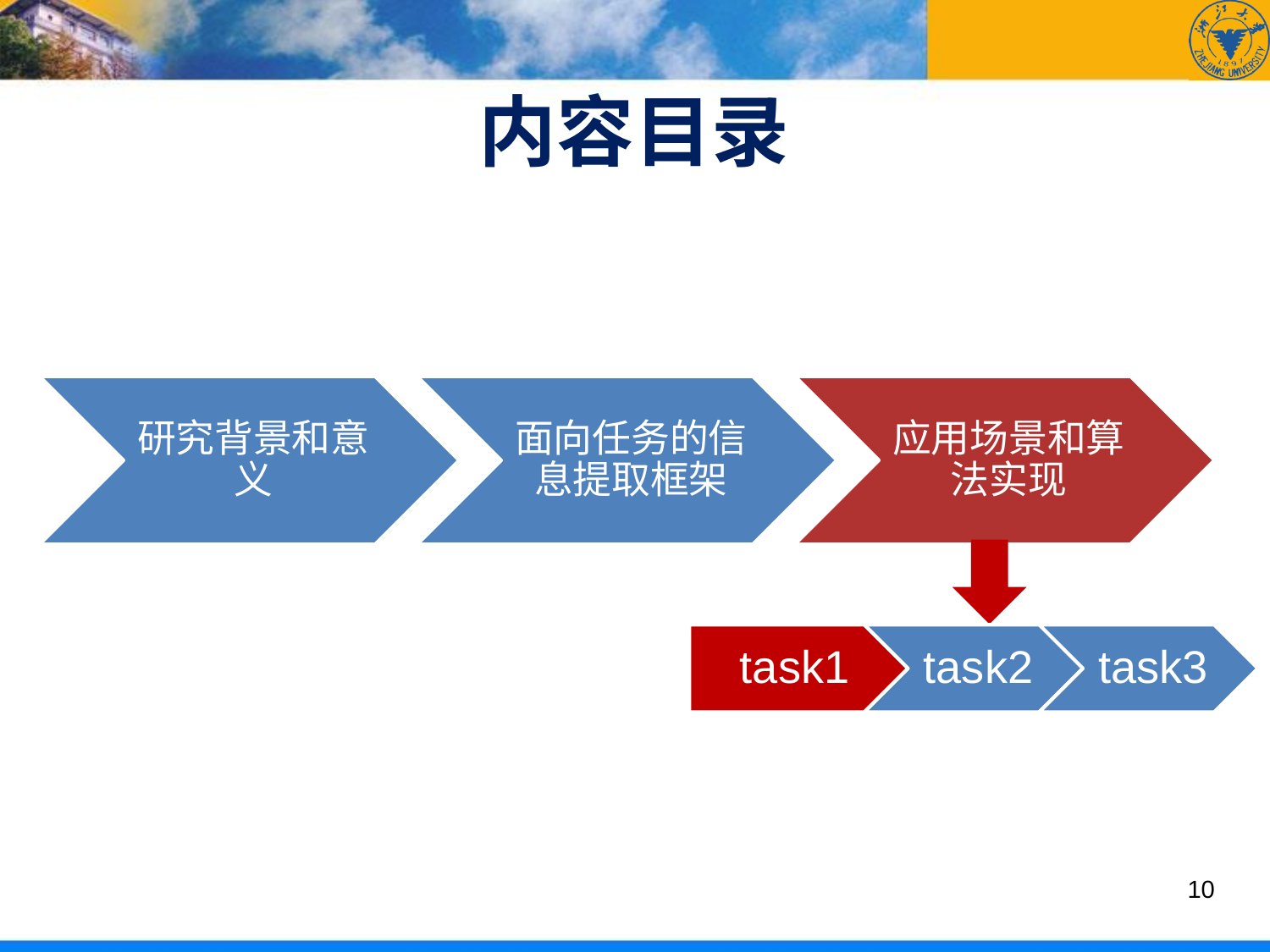

# 内容目录
研究背景和意义
面向任务的信息提取框架
应用场景和算法实现

task1
task2
task3
10